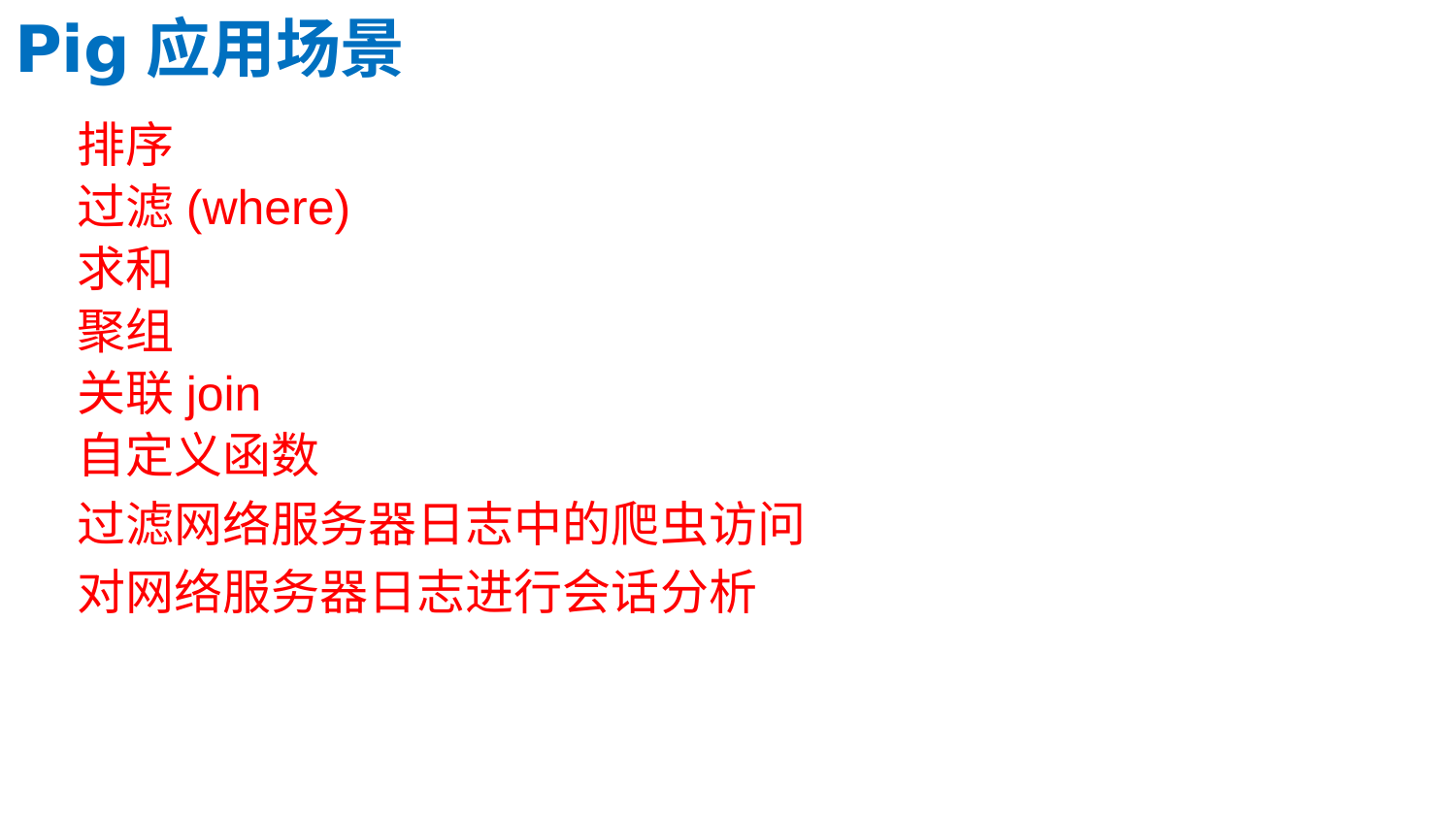

Pig应用场景
排序
过滤(where)
求和
聚组
关联join
自定义函数
过滤网络服务器日志中的爬虫访问
对网络服务器日志进行会话分析